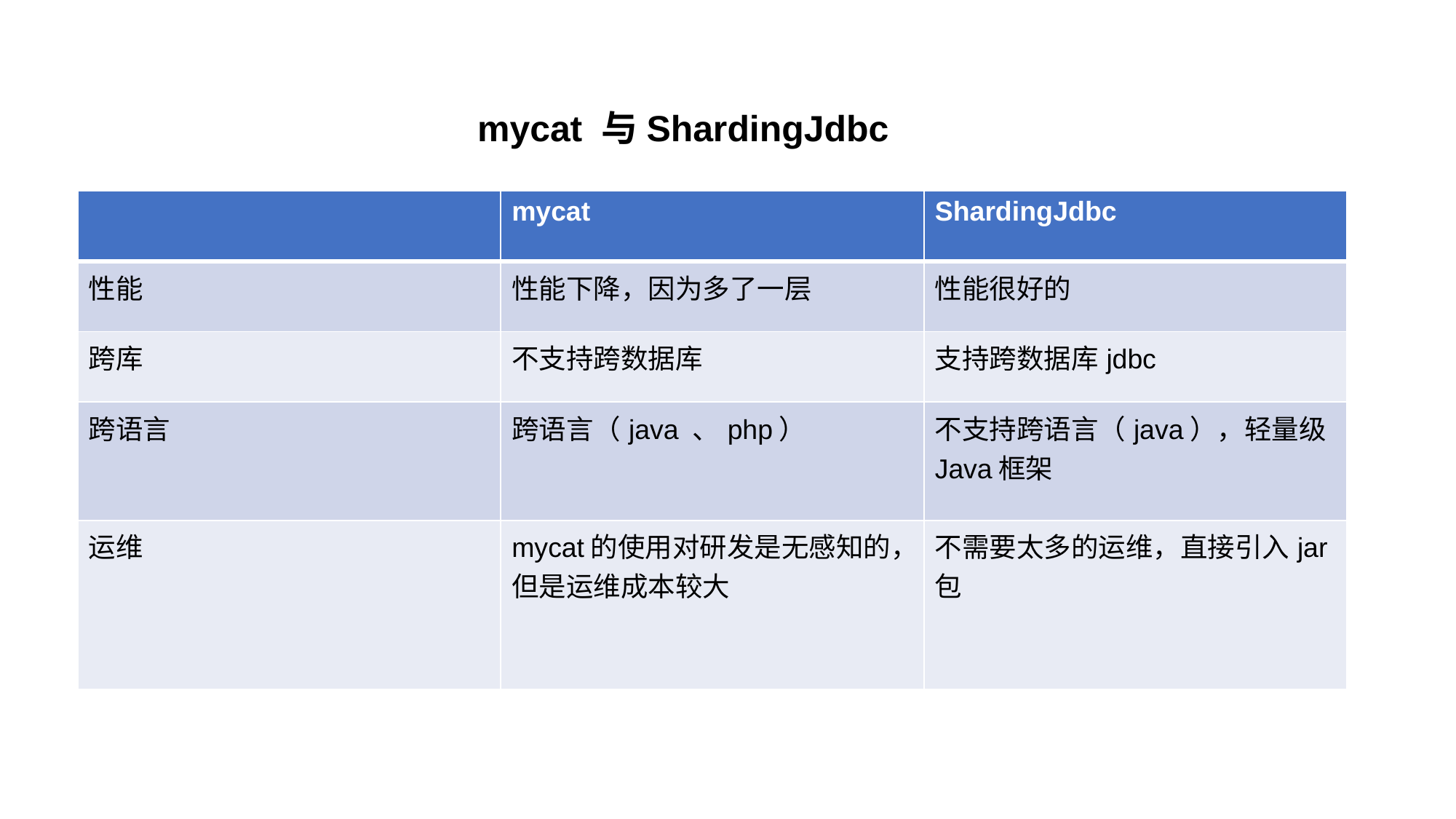

mycat 与ShardingJdbc
|  | mycat | ShardingJdbc |
| --- | --- | --- |
| 性能 | 性能下降，因为多了一层 | 性能很好的 |
| 跨库 | 不支持跨数据库 | 支持跨数据库jdbc |
| 跨语言 | 跨语言（java 、php） | 不支持跨语言（java），轻量级Java框架 |
| 运维 | mycat的使用对研发是无感知的，但是运维成本较大 | 不需要太多的运维，直接引入jar包 |